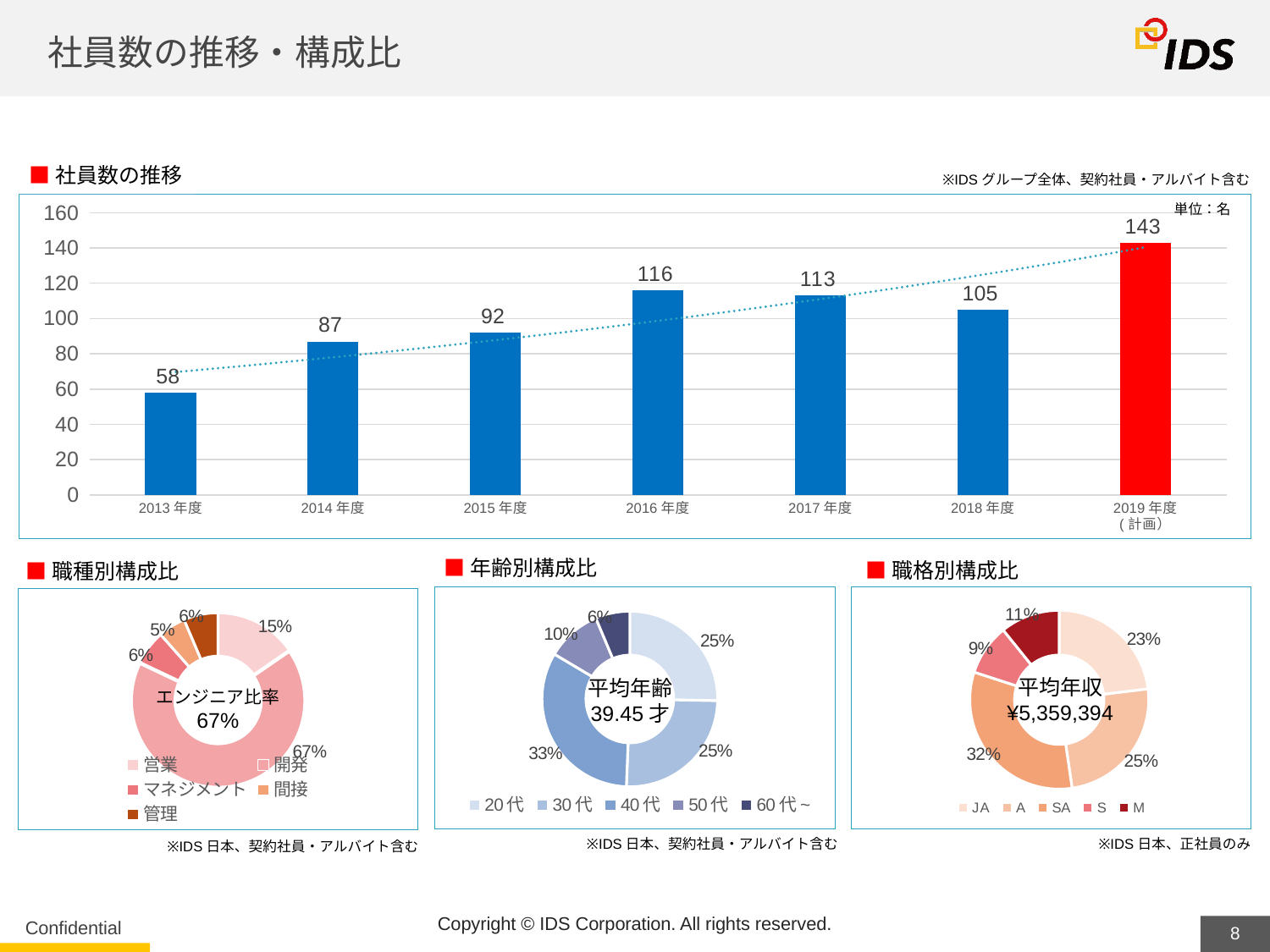

8
# 社員数の推移・構成比
■社員数の推移
※IDSグループ全体、契約社員・アルバイト含む

### Chart

| Category | 社員数 |
|---|---|
| 2013年度 | 58.0 |
| 2014年度 | 87.0 |
| 2015年度 | 92.0 |
| 2016年度 | 116.0 |
| 2017年度 | 113.0 |
| 2018年度 | 105.0 |
| 2019年度
(計画） | 143.0 |
単位：名
■年齢別構成比
■職格別構成比
■職種別構成比

### Chart

| Category | 人数 |
|---|---|
| 20代 | 0.25316455696202533 |
| 30代 | 0.25316455696202533 |
| 40代 | 0.3291139240506329 |
| 50代 | 0.10126582278481013 |
| 60代~ | 0.06329113924050633 |

### Chart

| Category | 構成比 |
|---|---|
| JA | 0.23076923076923078 |
| A | 0.24615384615384617 |
| SA | 0.3230769230769231 |
| S | 0.09230769230769231 |
| M | 0.1076923076923077 |

### Chart

| Category | 構成比 |
|---|---|
| 営業 | 0.15384615384615385 |
| 開発 | 0.6666666666666666 |
| マネジメント | 0.0641025641025641 |
| 間接 | 0.05128205128205128 |
| 管理 | 0.0641025641025641 |
平均年収
¥5,359,394
平均年齢
39.45才
エンジニア比率
67%
※IDS日本、契約社員・アルバイト含む
※IDS日本、正社員のみ
※IDS日本、契約社員・アルバイト含む